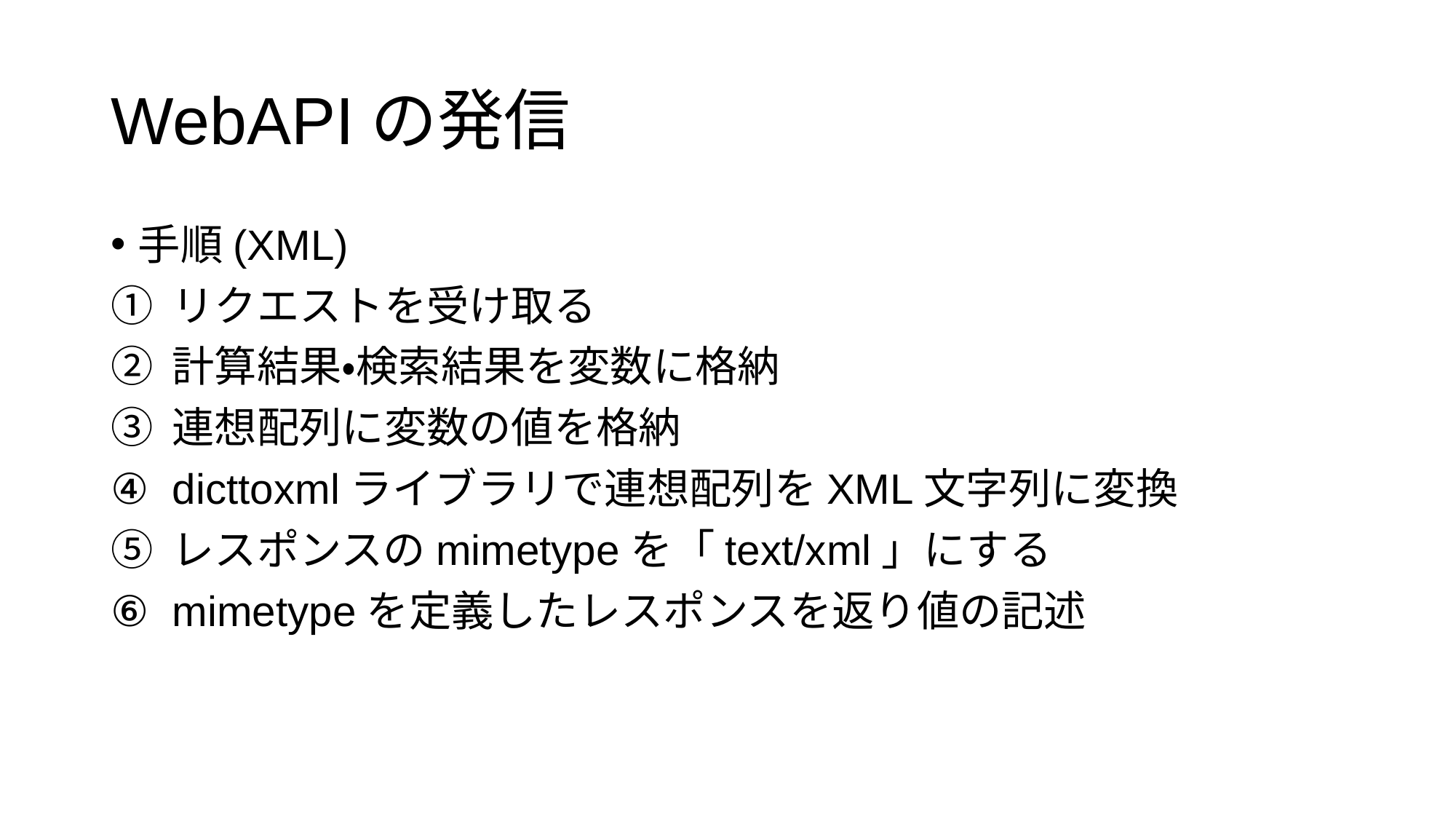

# WebAPIの発信
手順(XML)
リクエストを受け取る
計算結果・検索結果を変数に格納
連想配列に変数の値を格納
dicttoxmlライブラリで連想配列をXML文字列に変換
レスポンスのmimetypeを「text/xml」にする
mimetypeを定義したレスポンスを返り値の記述